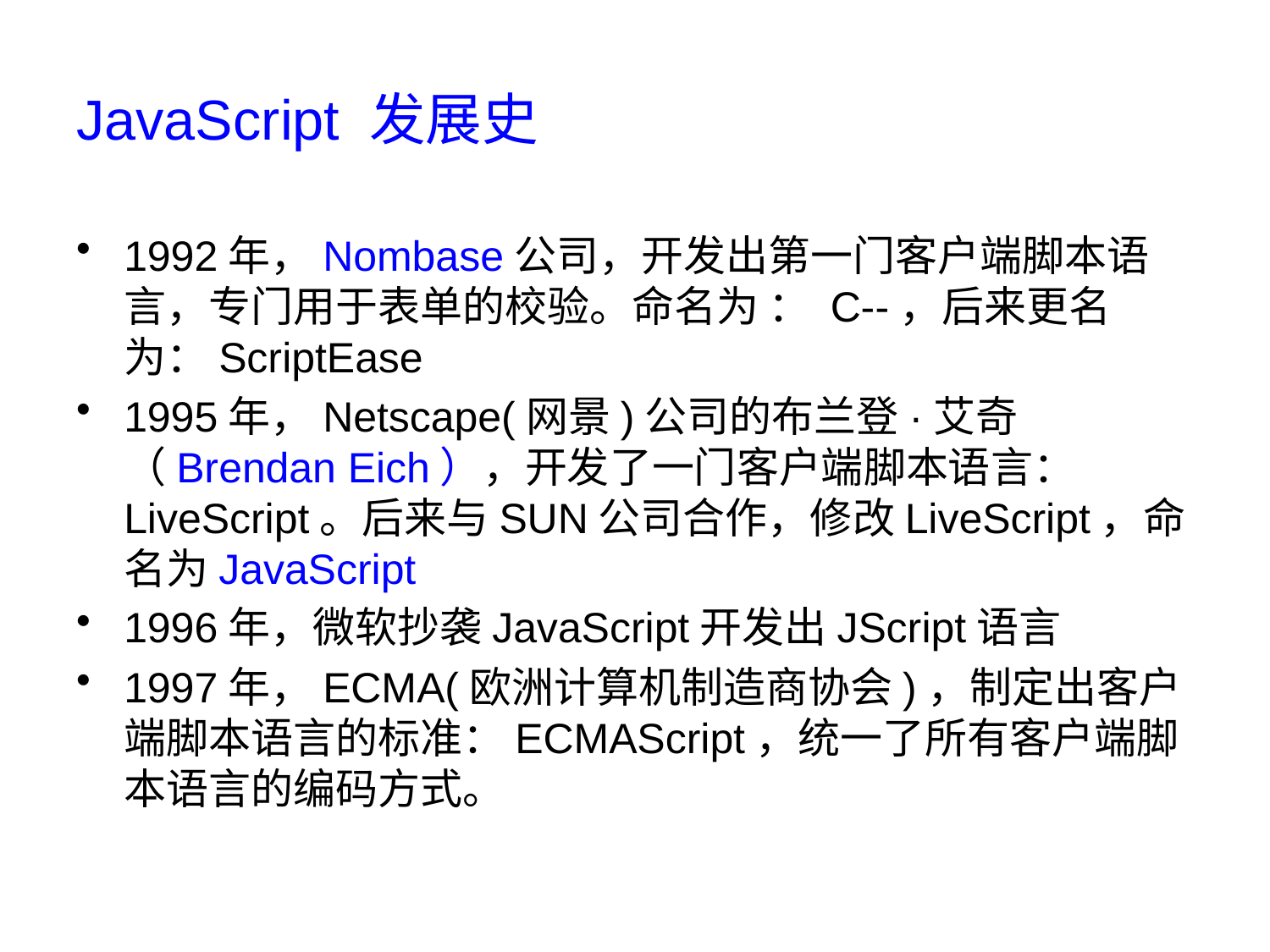

# JavaScript 发展史
1992年，Nombase公司，开发出第一门客户端脚本语言，专门用于表单的校验。命名为 ： C--，后来更名为：ScriptEase
1995年，Netscape(网景)公司的布兰登·艾奇（Brendan Eich），开发了一门客户端脚本语言：LiveScript。后来与SUN公司合作，修改LiveScript，命名为JavaScript
1996年，微软抄袭JavaScript开发出JScript语言
1997年，ECMA(欧洲计算机制造商协会)，制定出客户端脚本语言的标准：ECMAScript，统一了所有客户端脚本语言的编码方式。